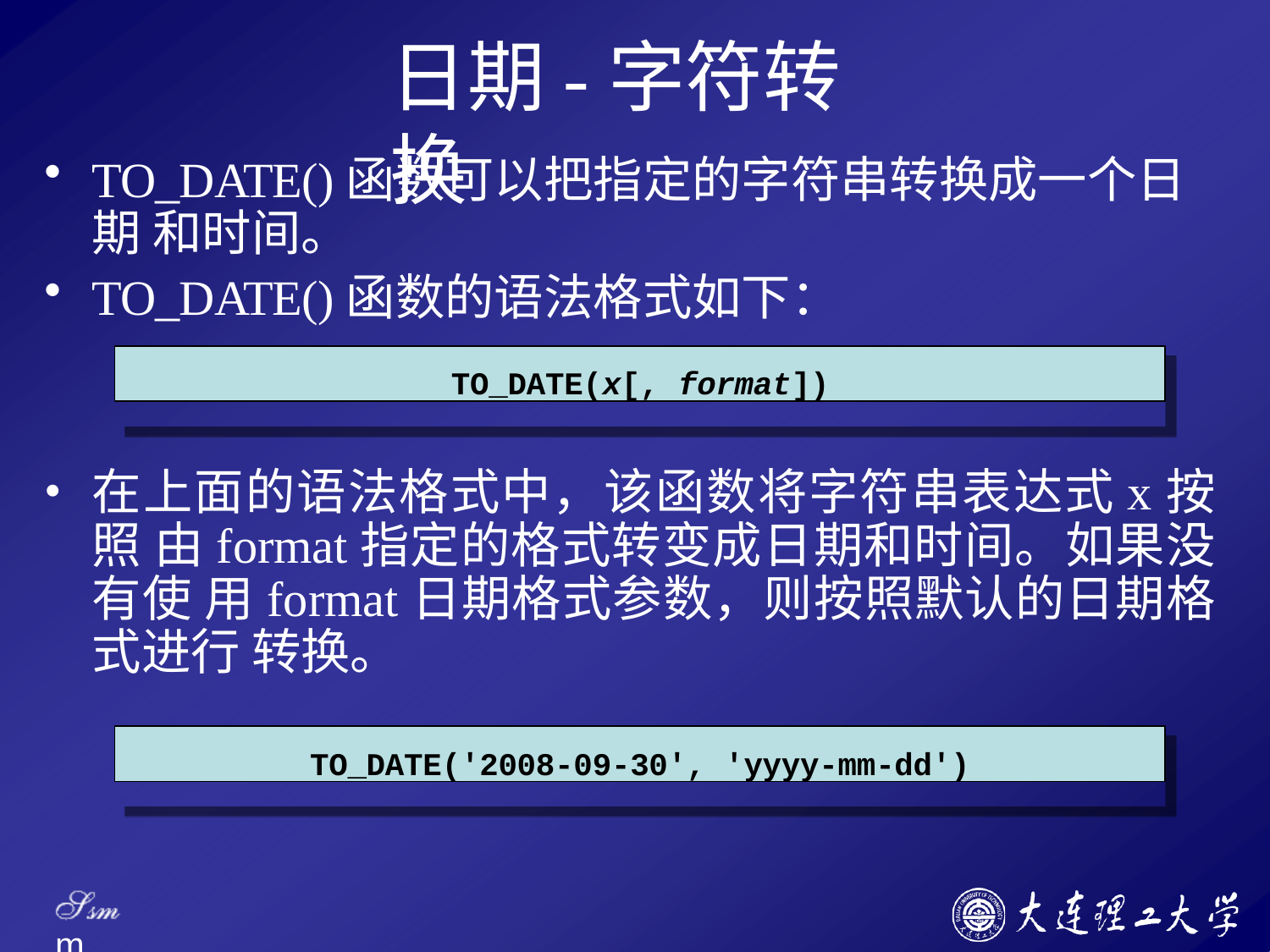

# 日期-字符转换
TO_DATE()函数可以把指定的字符串转换成一个日期 和时间。
TO_DATE()函数的语法格式如下：
TO_DATE(x[, format])

在上面的语法格式中，该函数将字符串表达式x按照 由format指定的格式转变成日期和时间。如果没有使 用format日期格式参数，则按照默认的日期格式进行 转换。
TO_DATE('2008-09-30', 'yyyy-mm-dd')

Ssm